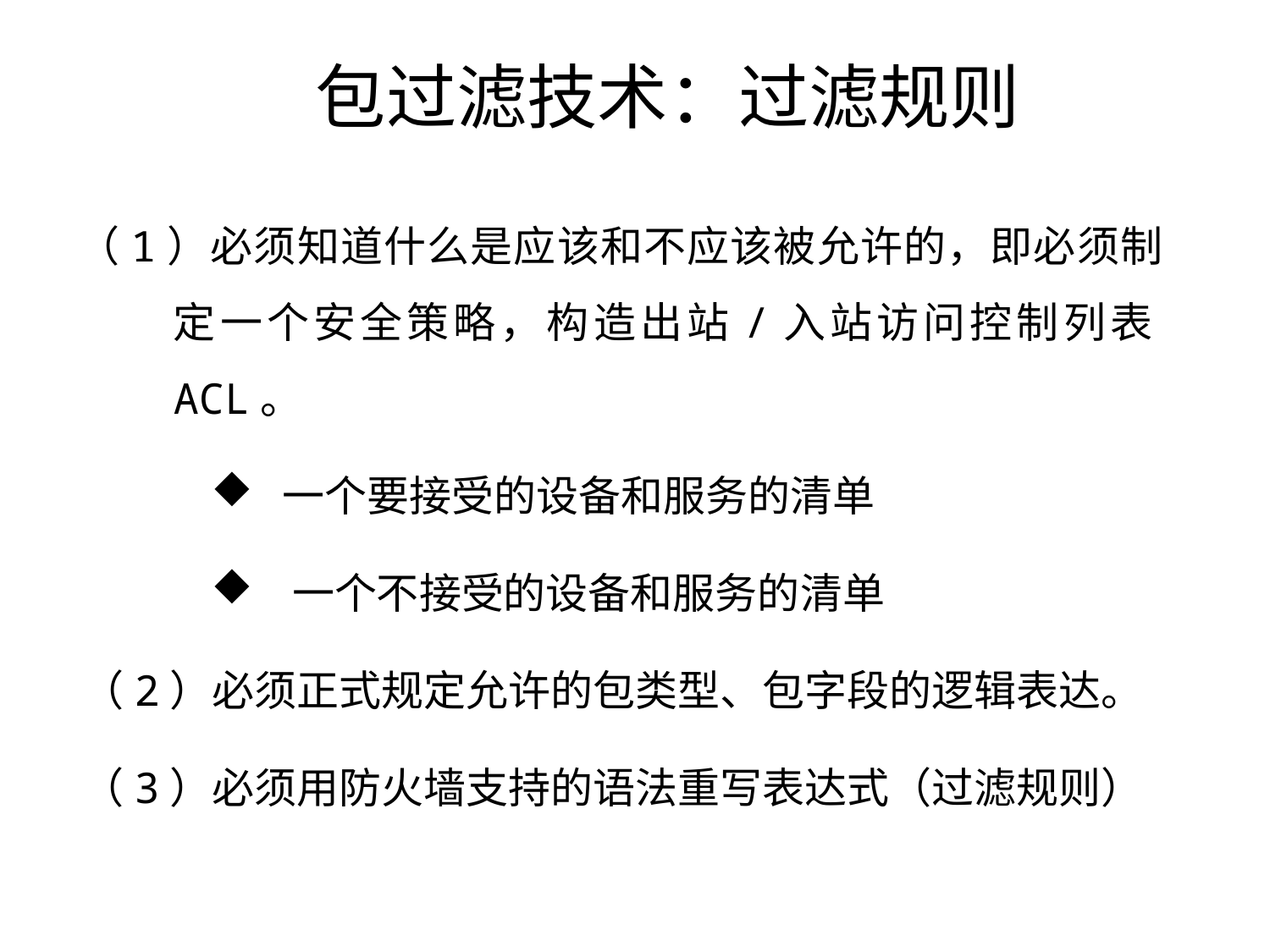

# 包过滤技术：过滤规则
    （1）必须知道什么是应该和不应该被允许的，即必须制定一个安全策略，构造出站/入站访问控制列表ACL。
  一个要接受的设备和服务的清单
   一个不接受的设备和服务的清单
     （2）必须正式规定允许的包类型、包字段的逻辑表达。
     （3）必须用防火墙支持的语法重写表达式（过滤规则）